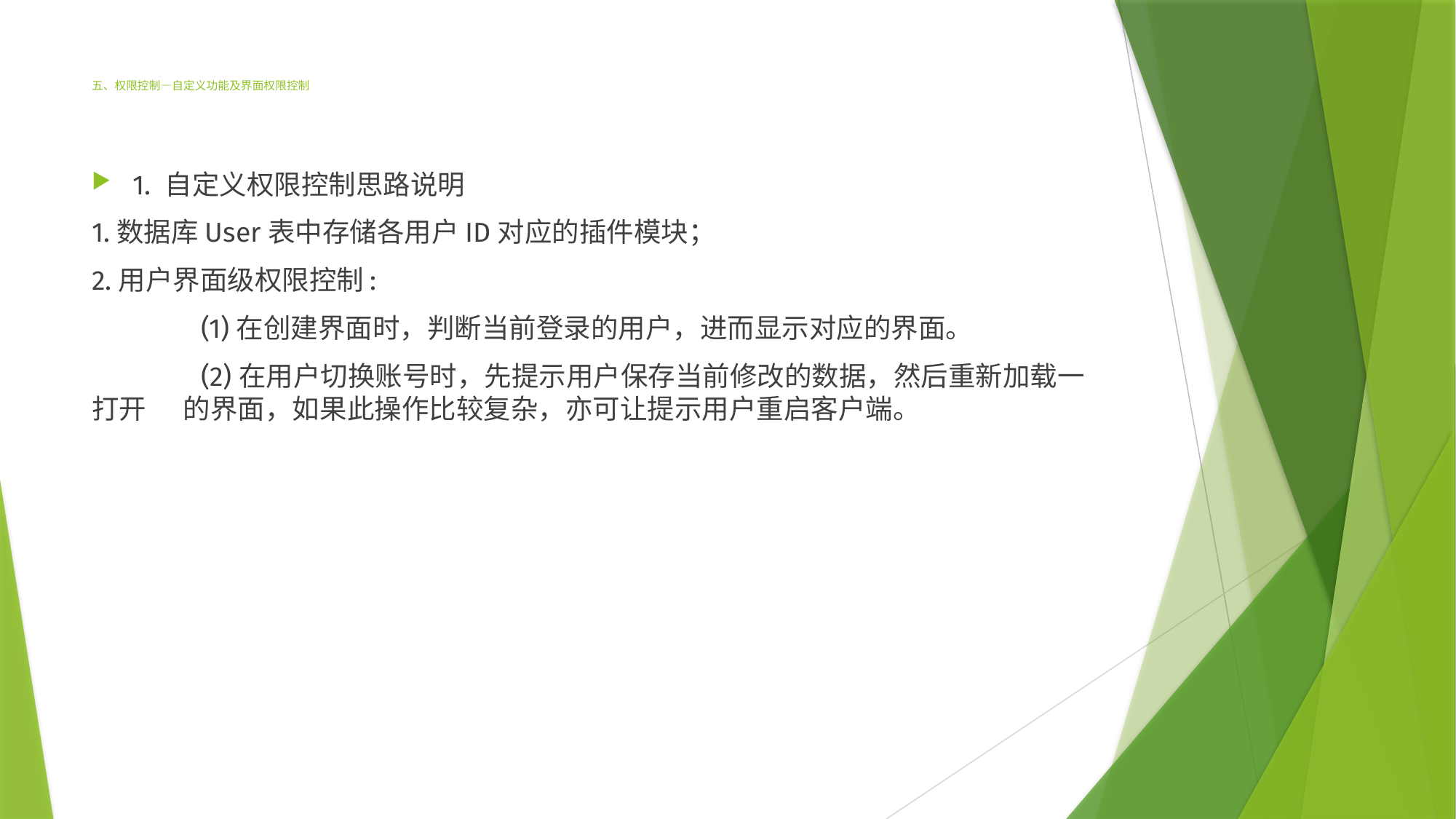

# 五、权限控制—自定义功能及界面权限控制
1. 自定义权限控制思路说明
1.数据库User表中存储各用户ID对应的插件模块；
2.用户界面级权限控制:
	(1)在创建界面时，判断当前登录的用户，进而显示对应的界面。
	(2)在用户切换账号时，先提示用户保存当前修改的数据，然后重新加载一打开      的界面，如果此操作比较复杂，亦可让提示用户重启客户端。